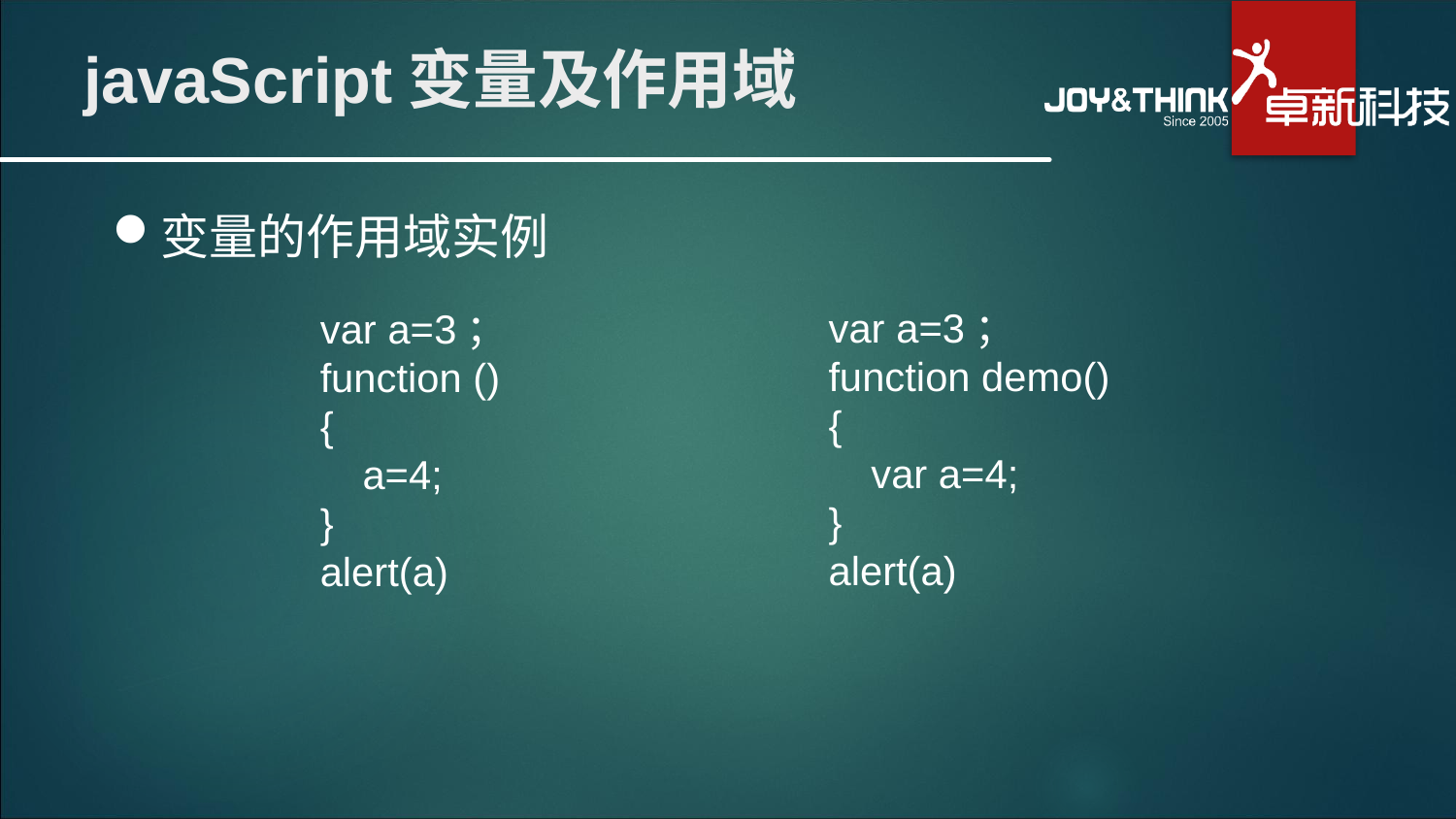

# javaScript变量及作用域
变量的作用域实例
var a=3；
function demo()
{
	var a=4;
}
alert(a)
var a=3；
function ()
{
	a=4;
}
alert(a)